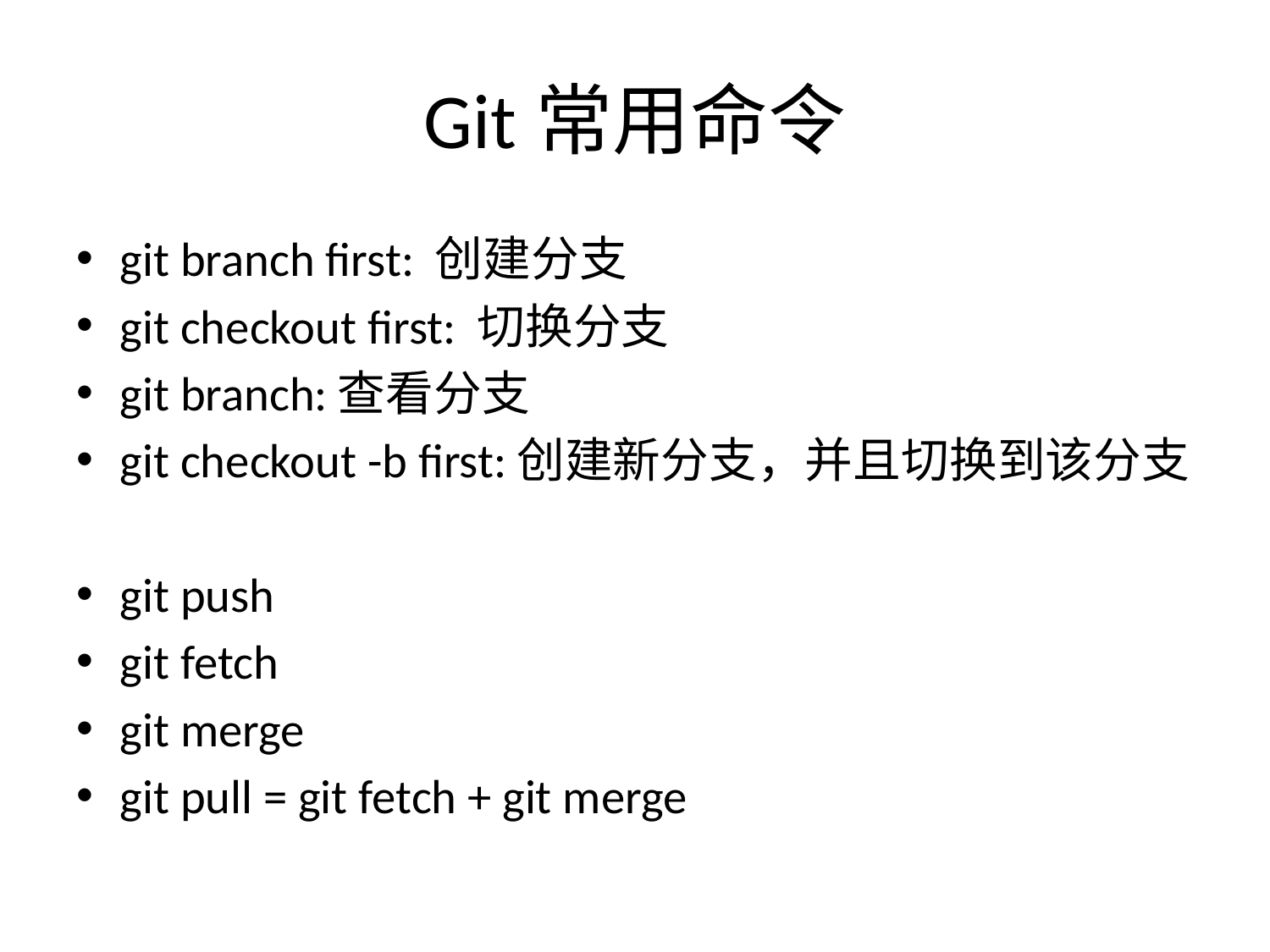

# Git常用命令
git branch first: 创建分支
git checkout first: 切换分支
git branch:查看分支
git checkout -b first:创建新分支，并且切换到该分支

git push
git fetch
git merge
git pull = git fetch + git merge